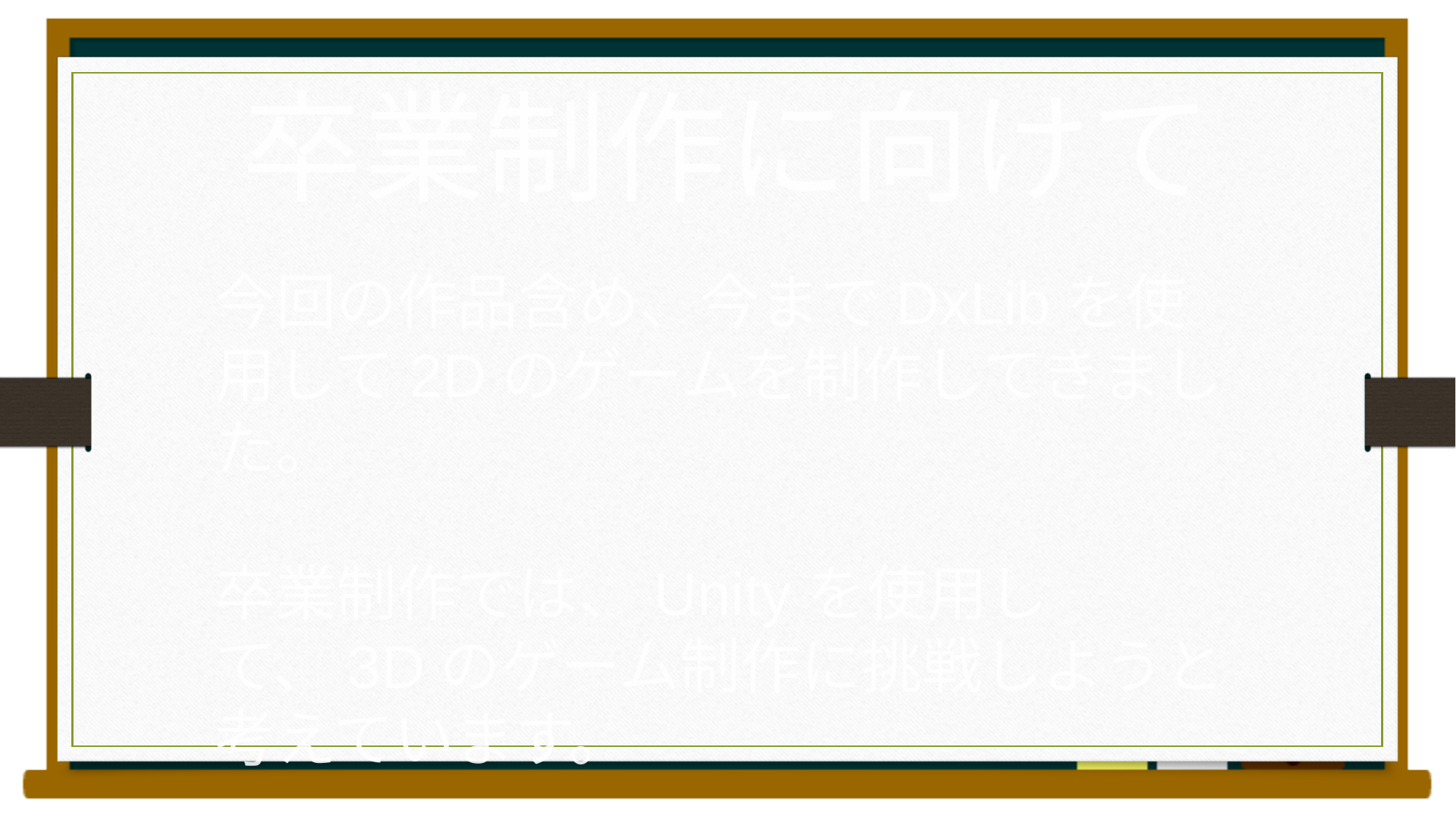

# 卒業制作に向けて
今回の作品含め、今までDxLibを使用して2Dのゲームを制作してきました。

卒業制作では、Unityを使用して、3Dのゲーム制作に挑戦しようと考えています。